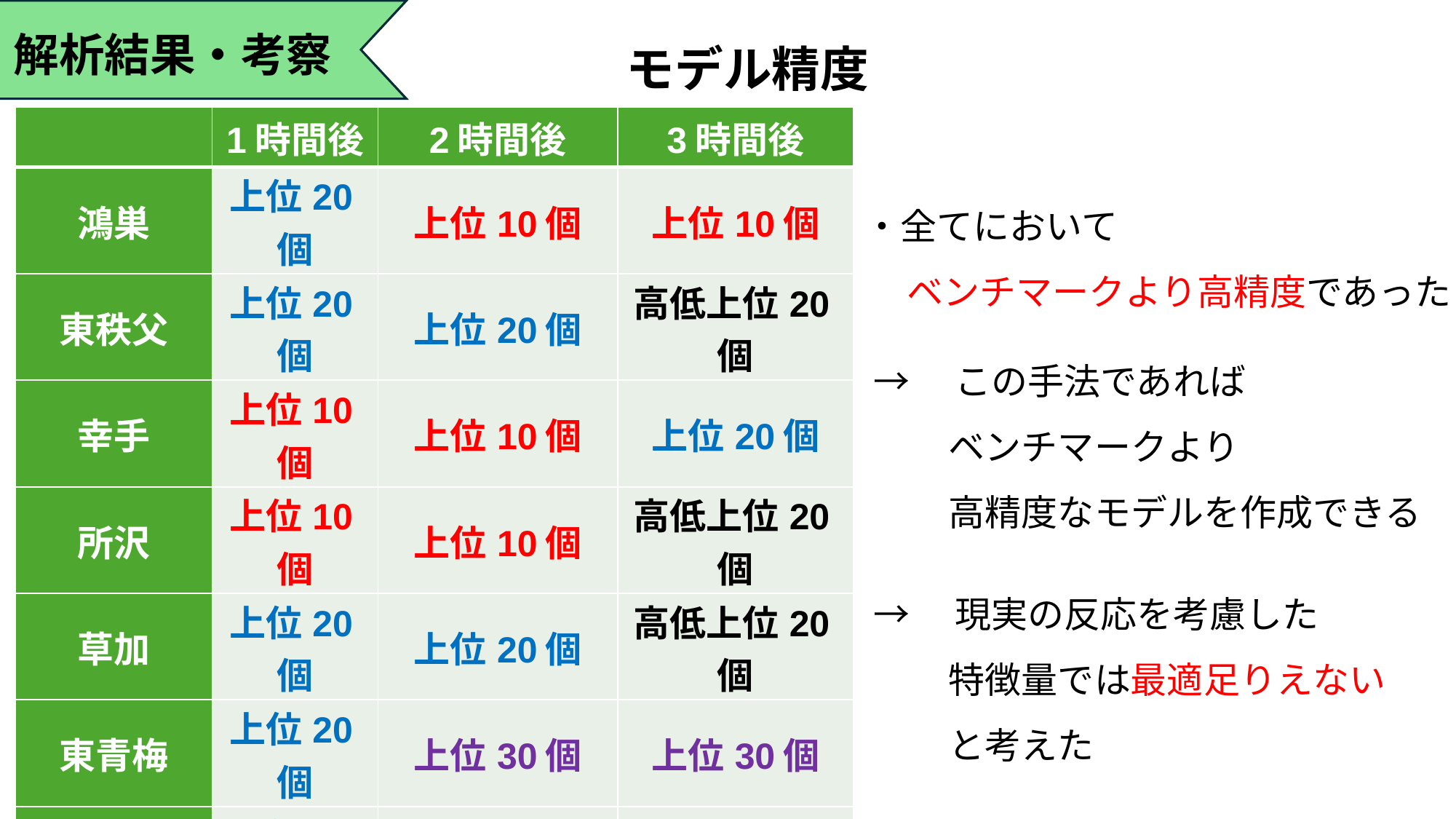

モデル精度
解析結果・考察
|  | 1時間後 | 2時間後 | 3時間後 |
| --- | --- | --- | --- |
| 鴻巣 | 上位20個 | 上位10個 | 上位10個 |
| 東秩父 | 上位20個 | 上位20個 | 高低上位20個 |
| 幸手 | 上位10個 | 上位10個 | 上位20個 |
| 所沢 | 上位10個 | 上位10個 | 高低上位20個 |
| 草加 | 上位20個 | 上位20個 | 高低上位20個 |
| 東青梅 | 上位20個 | 上位30個 | 上位30個 |
| 多摩市愛宕 | 上位20個 | 上位20個 | 上位10個 |
| 世田谷 | 上位20個 | 高低上位20個 | 上位30個 |
| 南葛西 | 上位20個 | 上位10個 | 上位30個 |
・全てにおいて
ベンチマークより高精度であった
→　この手法であれば
	ベンチマークより
高精度なモデルを作成できる
→　現実の反応を考慮した
特徴量では最適足りえない
と考えた